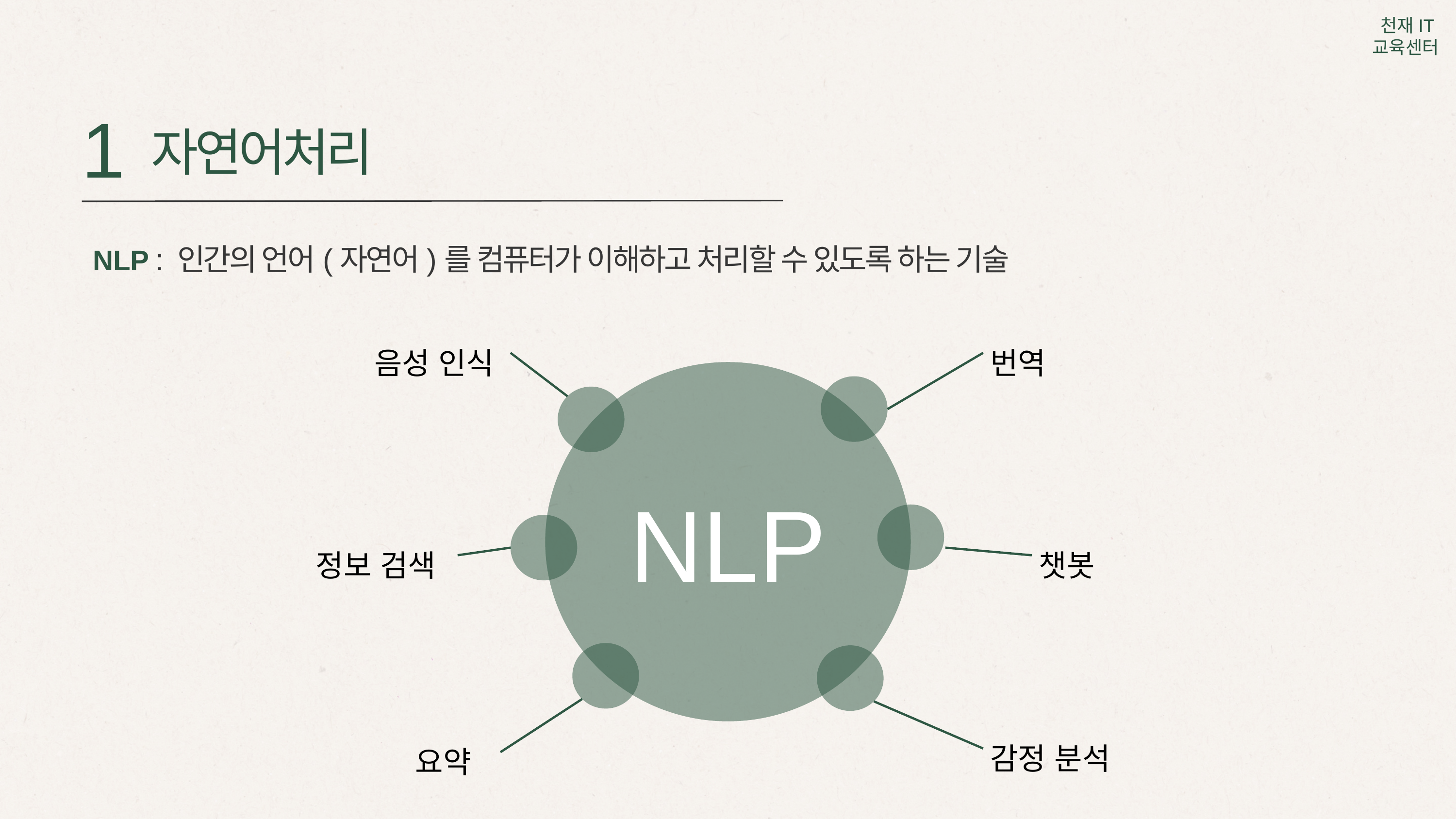

1
자연어처리

NLP : 인간의 언어(자연어)를 컴퓨터가 이해하고 처리할 수 있도록 하는 기술
음성 인식
번역
NLP

정보 검색
챗봇

감정 분석
요약